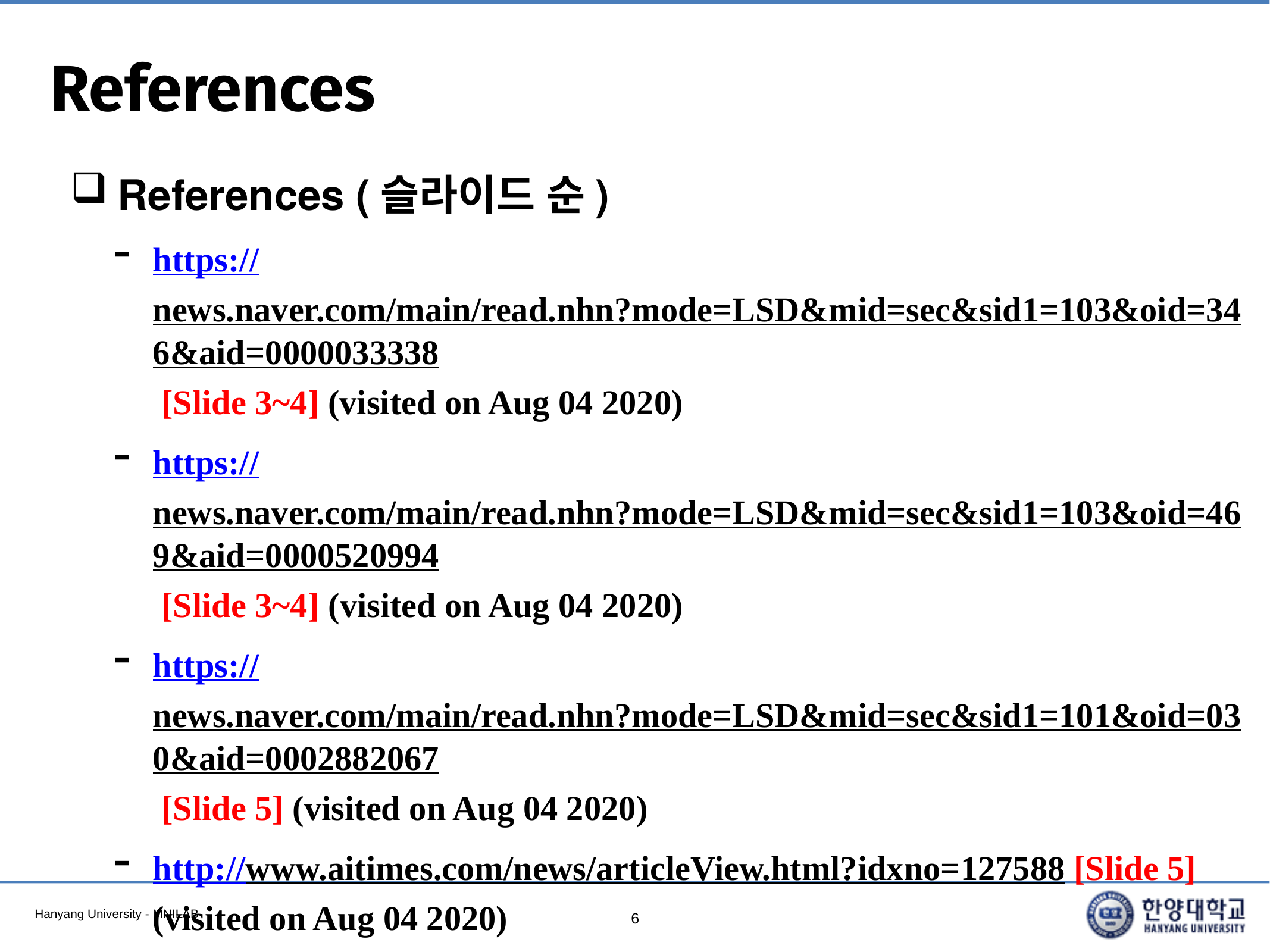

# References
References (슬라이드 순)
https://news.naver.com/main/read.nhn?mode=LSD&mid=sec&sid1=103&oid=346&aid=0000033338 [Slide 3~4] (visited on Aug 04 2020)
https://news.naver.com/main/read.nhn?mode=LSD&mid=sec&sid1=103&oid=469&aid=0000520994 [Slide 3~4] (visited on Aug 04 2020)
https://news.naver.com/main/read.nhn?mode=LSD&mid=sec&sid1=101&oid=030&aid=0002882067 [Slide 5] (visited on Aug 04 2020)
http://www.aitimes.com/news/articleView.html?idxno=127588 [Slide 5] (visited on Aug 04 2020)
https://news.naver.com/main/read.nhn?mode=LSD&mid=sec&sid1=101&oid=031&aid=0000547866 [Slide 5] (visited on Aug 04 2020)
6